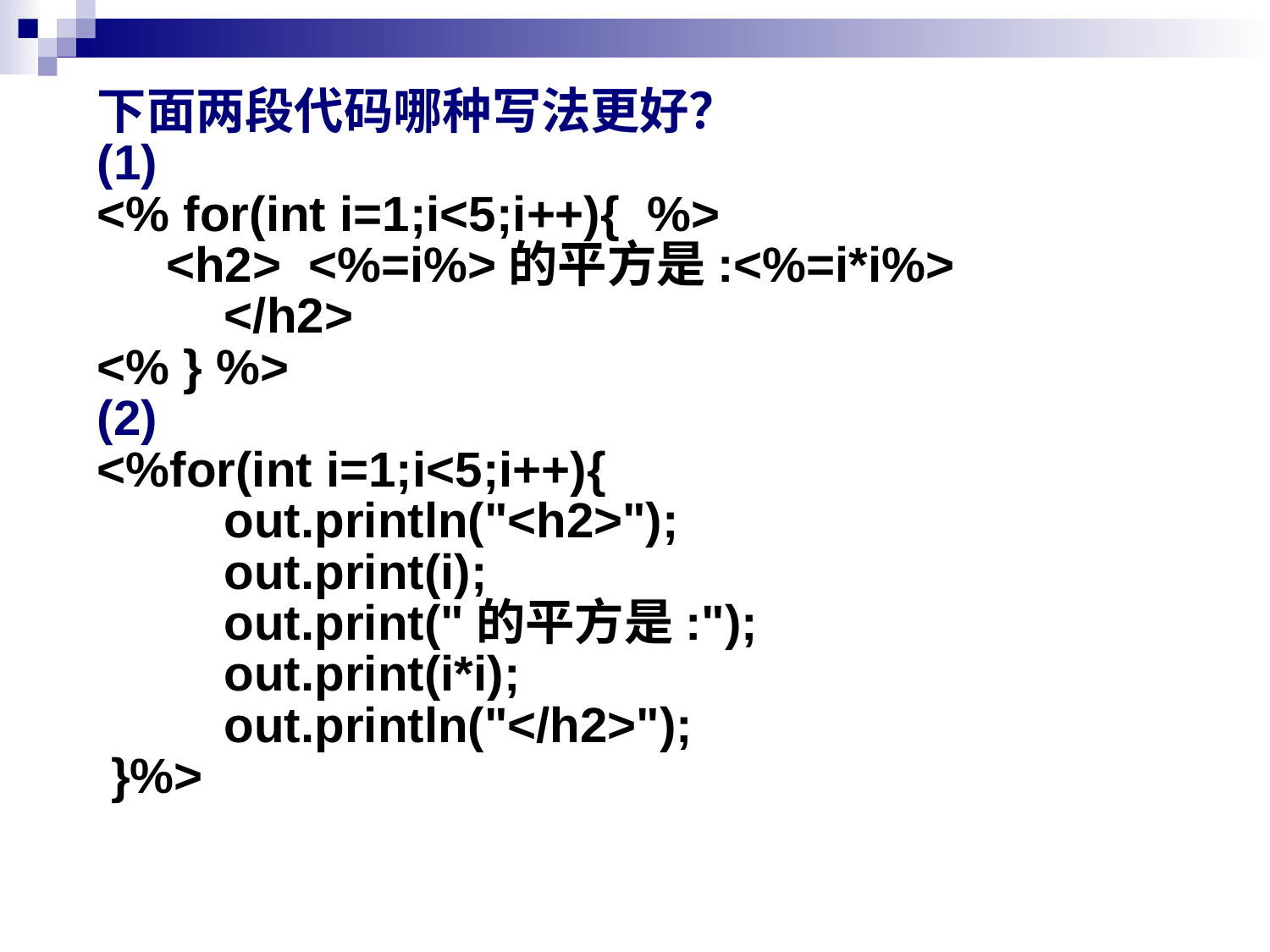

下面两段代码哪种写法更好？
(1)
<% for(int i=1;i<5;i++){  %>
     <h2>  <%=i%>的平方是:<%=i*i%>
	</h2>
<% } %>
(2)
<%for(int i=1;i<5;i++){
	out.println("<h2>");
	out.print(i);
	out.print("的平方是:");
	out.print(i*i);
	out.println("</h2>");
 }%>
16